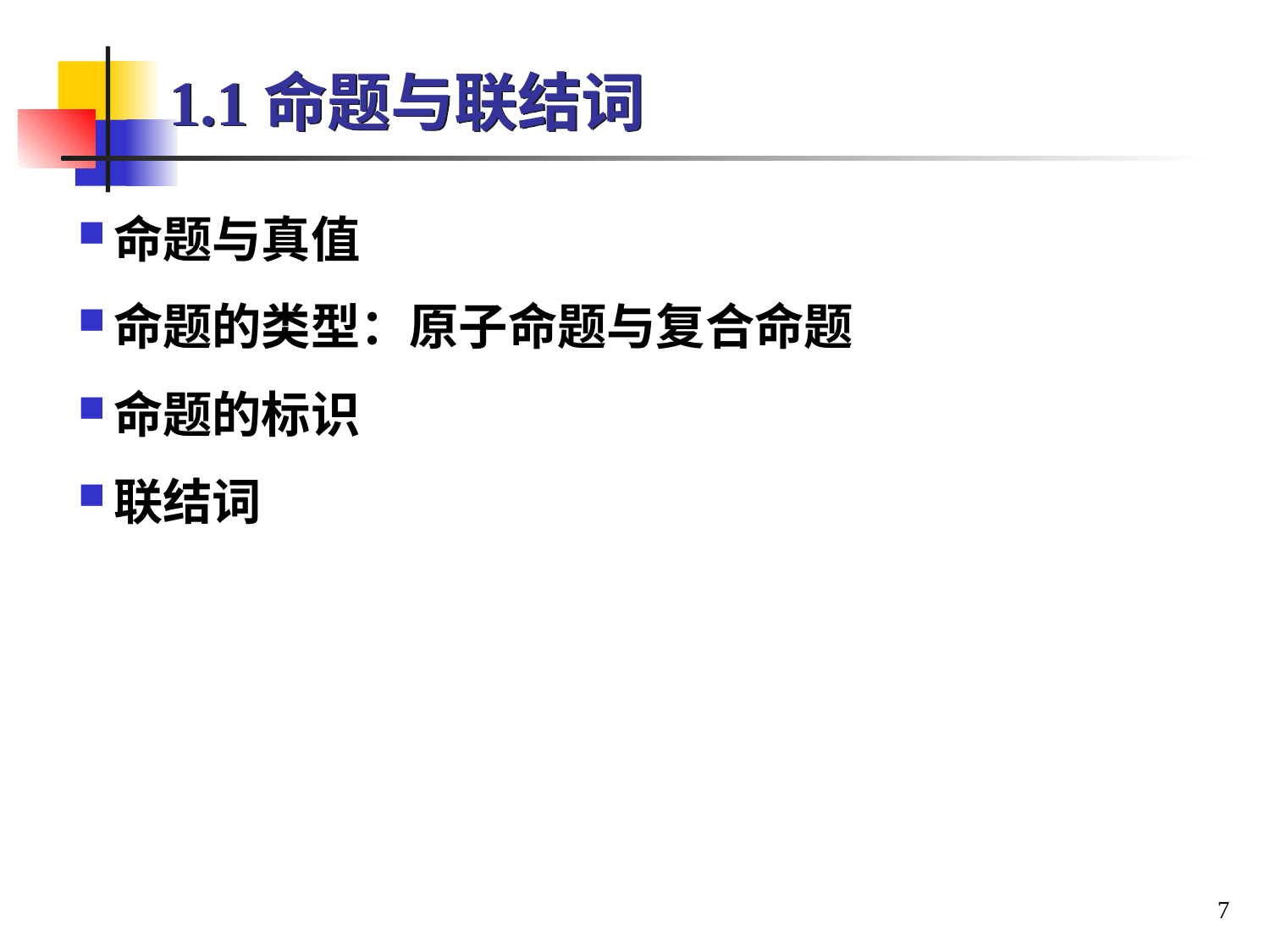

# 1.1命题与联结词
命题与真值
命题的类型：原子命题与复合命题
命题的标识
联结词
7